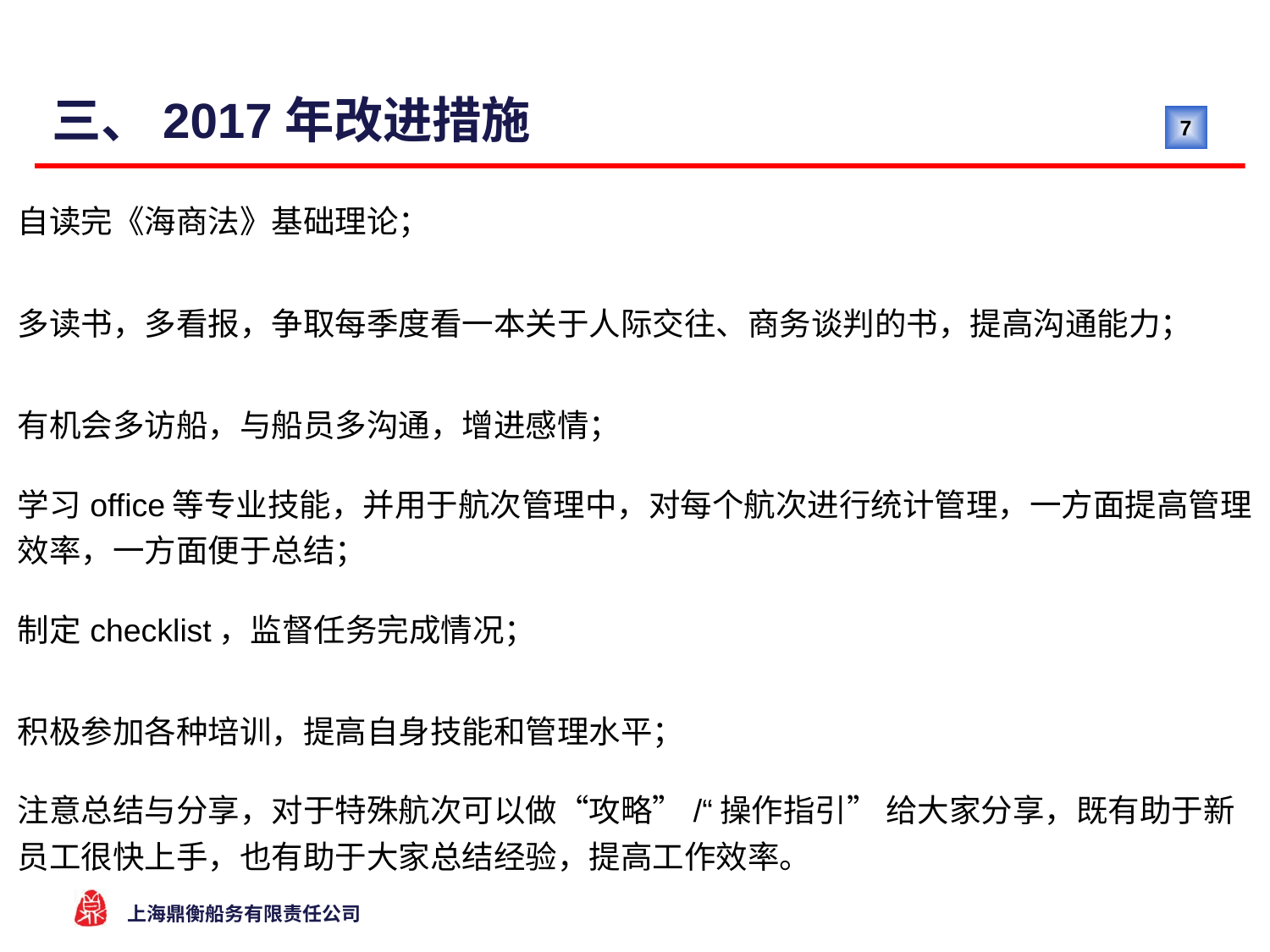

# 三、2017年改进措施
自读完《海商法》基础理论；
多读书，多看报，争取每季度看一本关于人际交往、商务谈判的书，提高沟通能力；
有机会多访船，与船员多沟通，增进感情；
学习office等专业技能，并用于航次管理中，对每个航次进行统计管理，一方面提高管理效率，一方面便于总结；
制定checklist，监督任务完成情况；
积极参加各种培训，提高自身技能和管理水平；
注意总结与分享，对于特殊航次可以做“攻略”/“操作指引” 给大家分享，既有助于新员工很快上手，也有助于大家总结经验，提高工作效率。